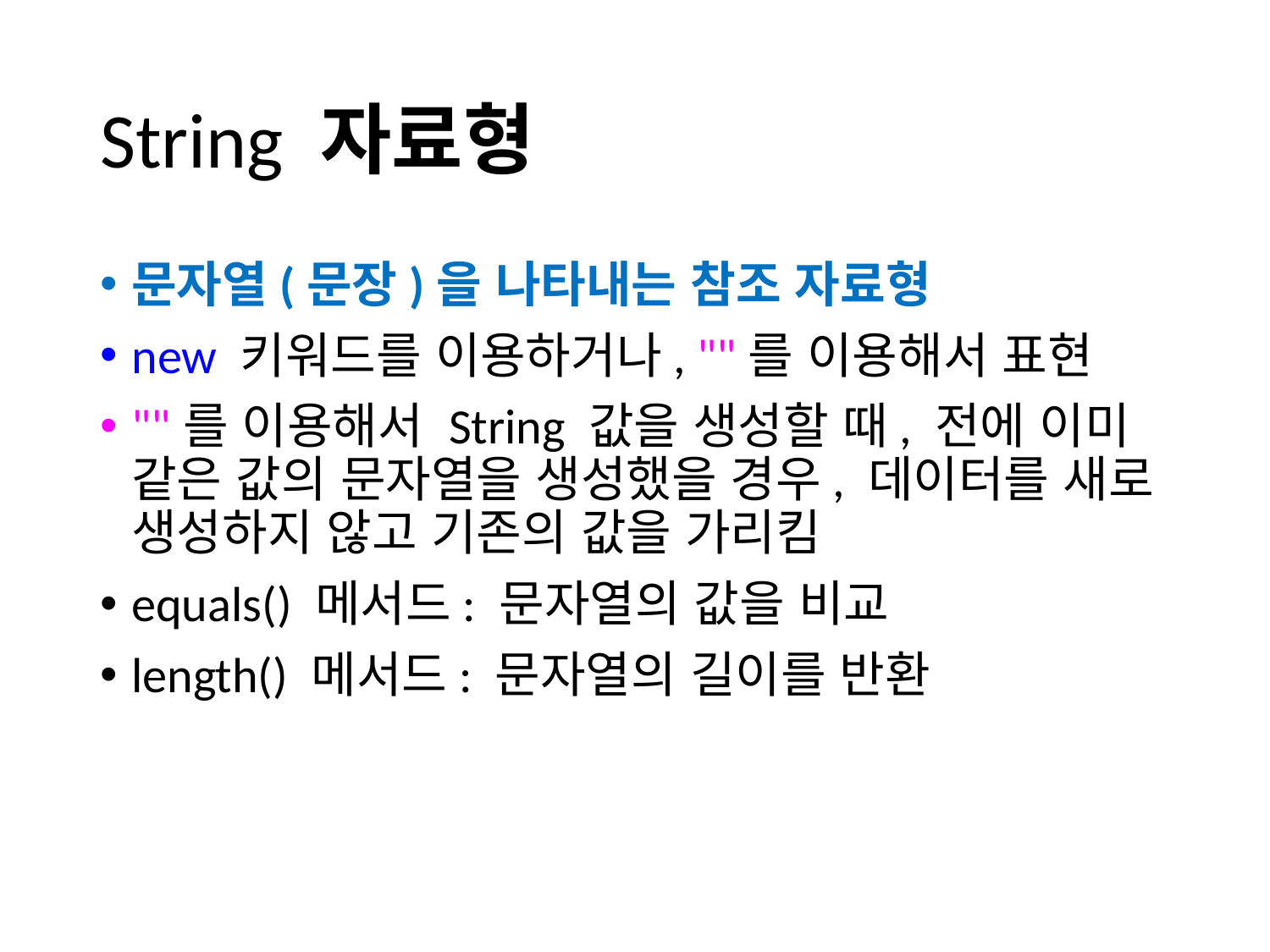

# String 자료형
문자열(문장)을 나타내는 참조 자료형
new 키워드를 이용하거나, ""를 이용해서 표현
""를 이용해서 String 값을 생성할 때, 전에 이미 같은 값의 문자열을 생성했을 경우, 데이터를 새로 생성하지 않고 기존의 값을 가리킴
equals() 메서드: 문자열의 값을 비교
length() 메서드: 문자열의 길이를 반환